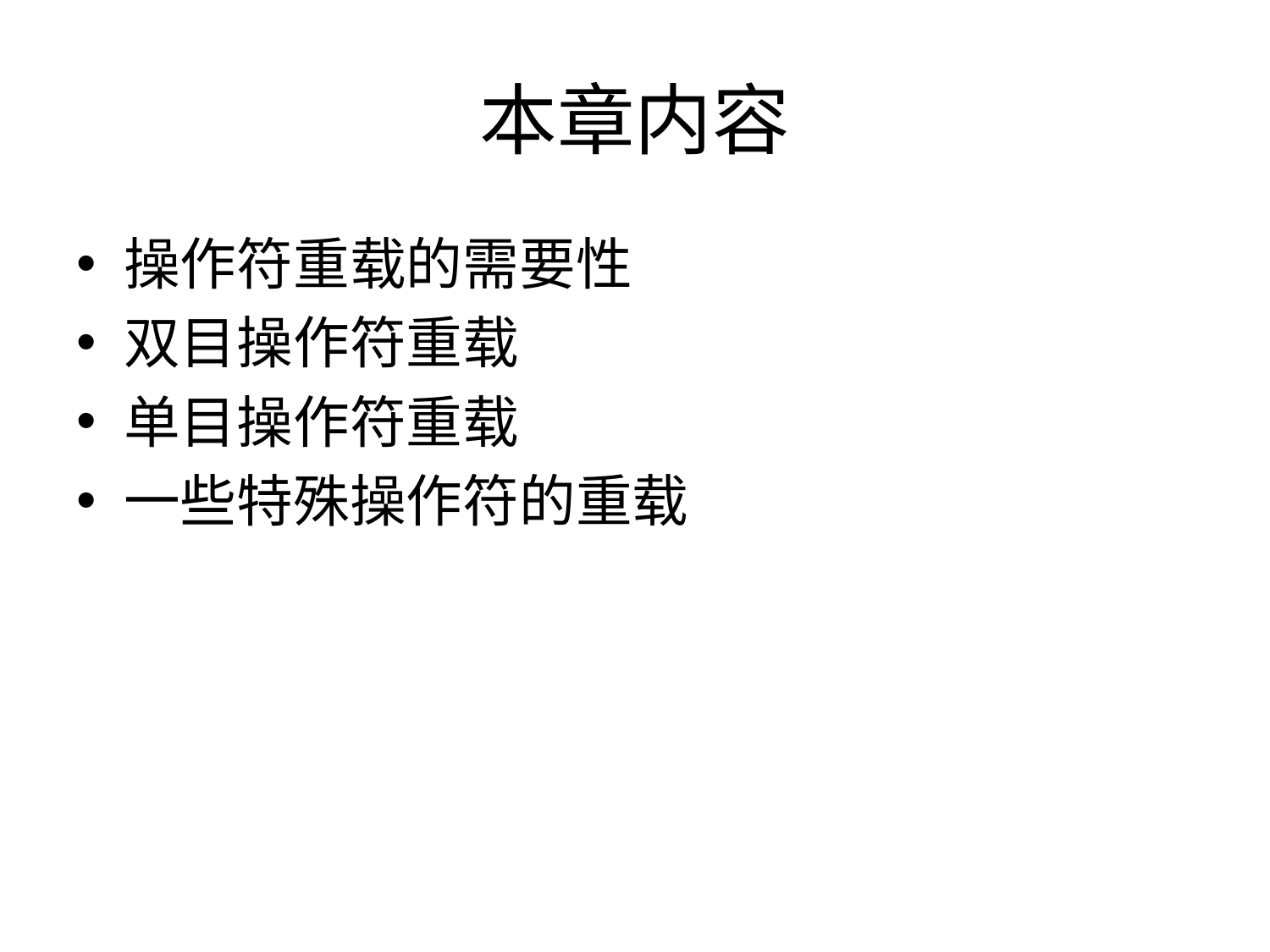

# 本章内容
操作符重载的需要性
双目操作符重载
单目操作符重载
一些特殊操作符的重载